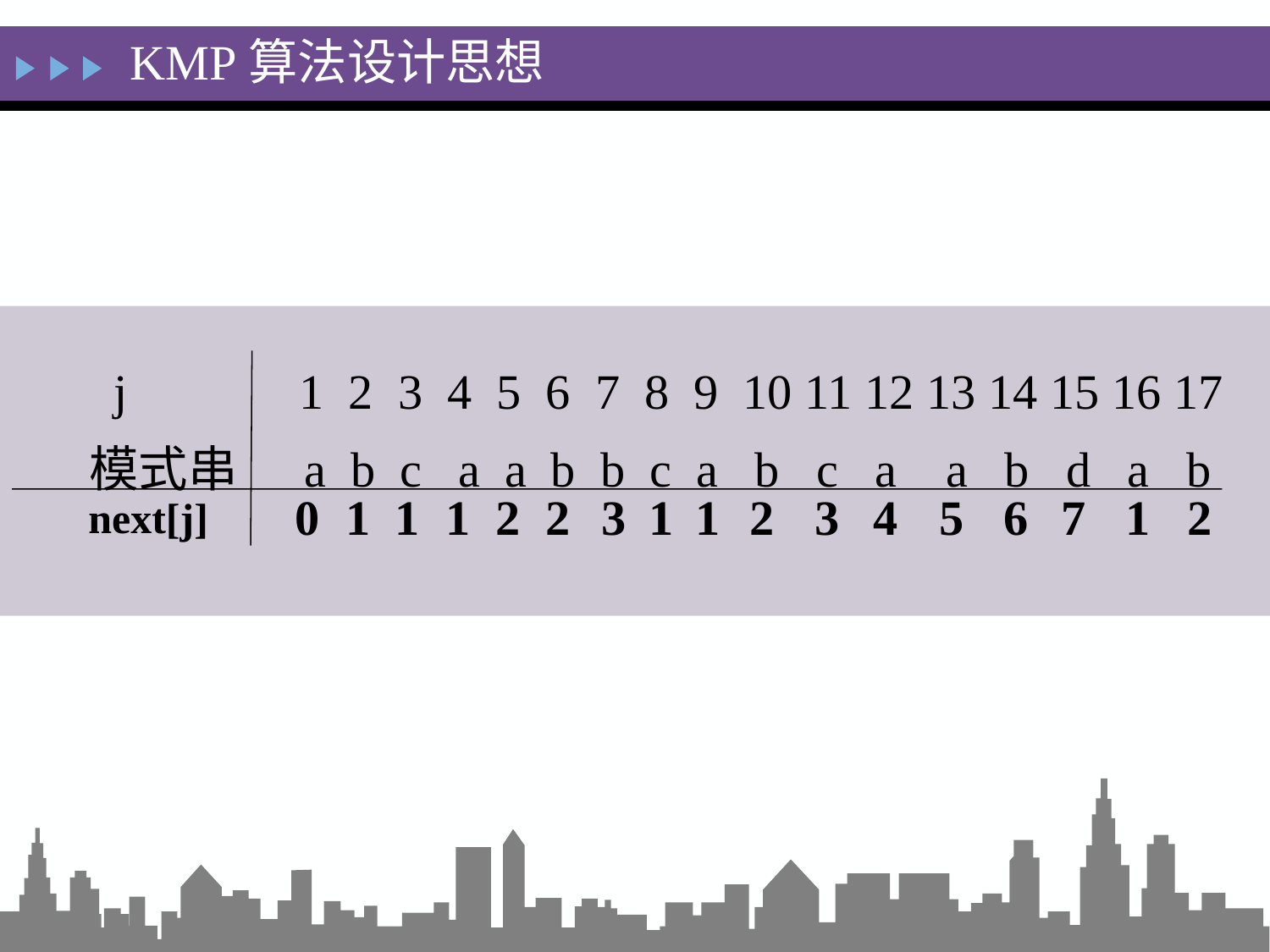

KMP算法设计思想

  j              1  2  3  4  5  6  7  8  9  10 11 12 13 14 15 16 17
模式串     a  b  c   a  a  b  b  c  a   b   c   a    a   b   d   a   b

next[j]
0
1
1
1
2
2
3
1
1
2
3
4
5
6
7
1
2